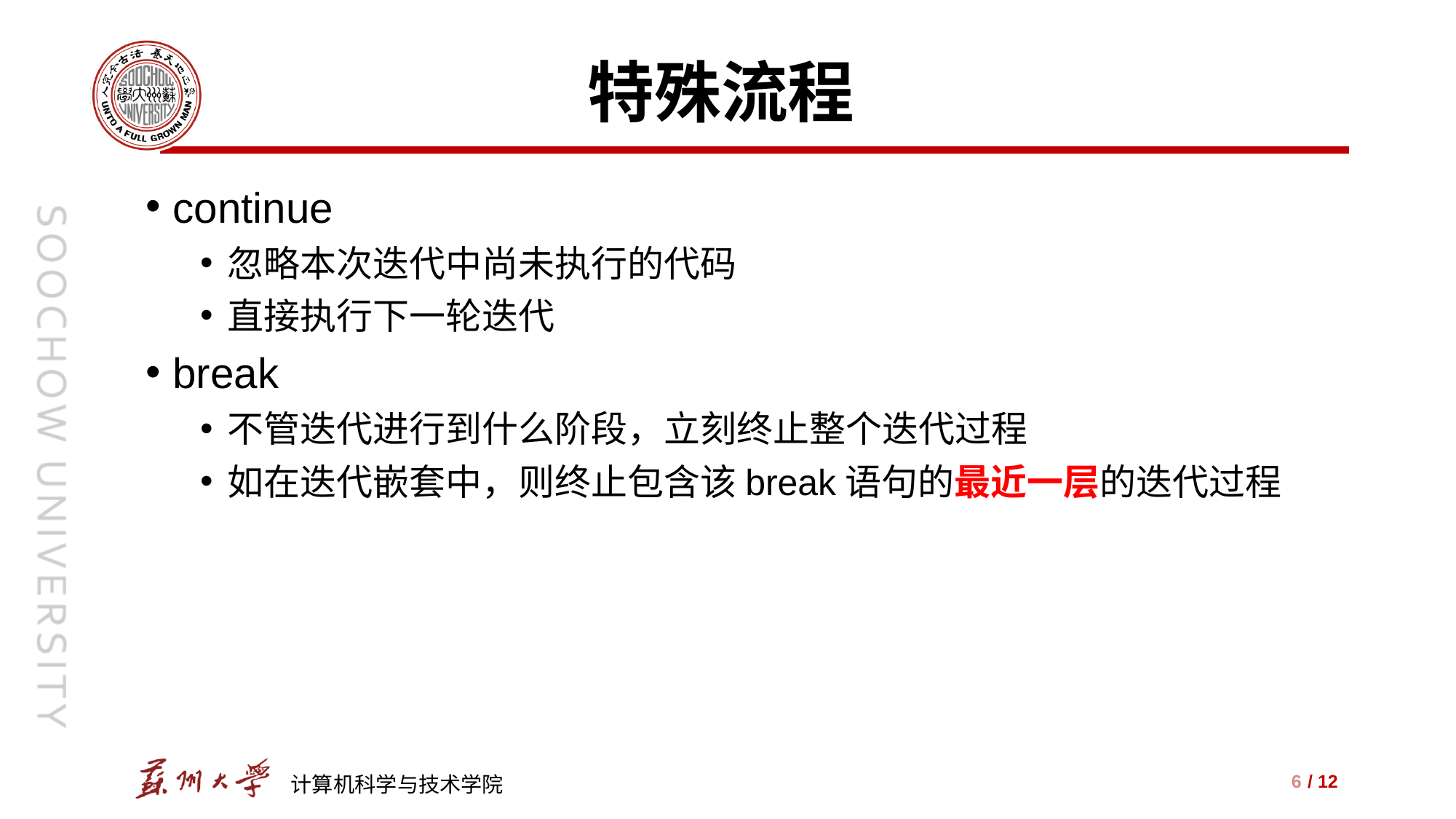

# 特殊流程
continue
忽略本次迭代中尚未执行的代码
直接执行下一轮迭代
break
不管迭代进行到什么阶段，立刻终止整个迭代过程
如在迭代嵌套中，则终止包含该break语句的最近一层的迭代过程
6